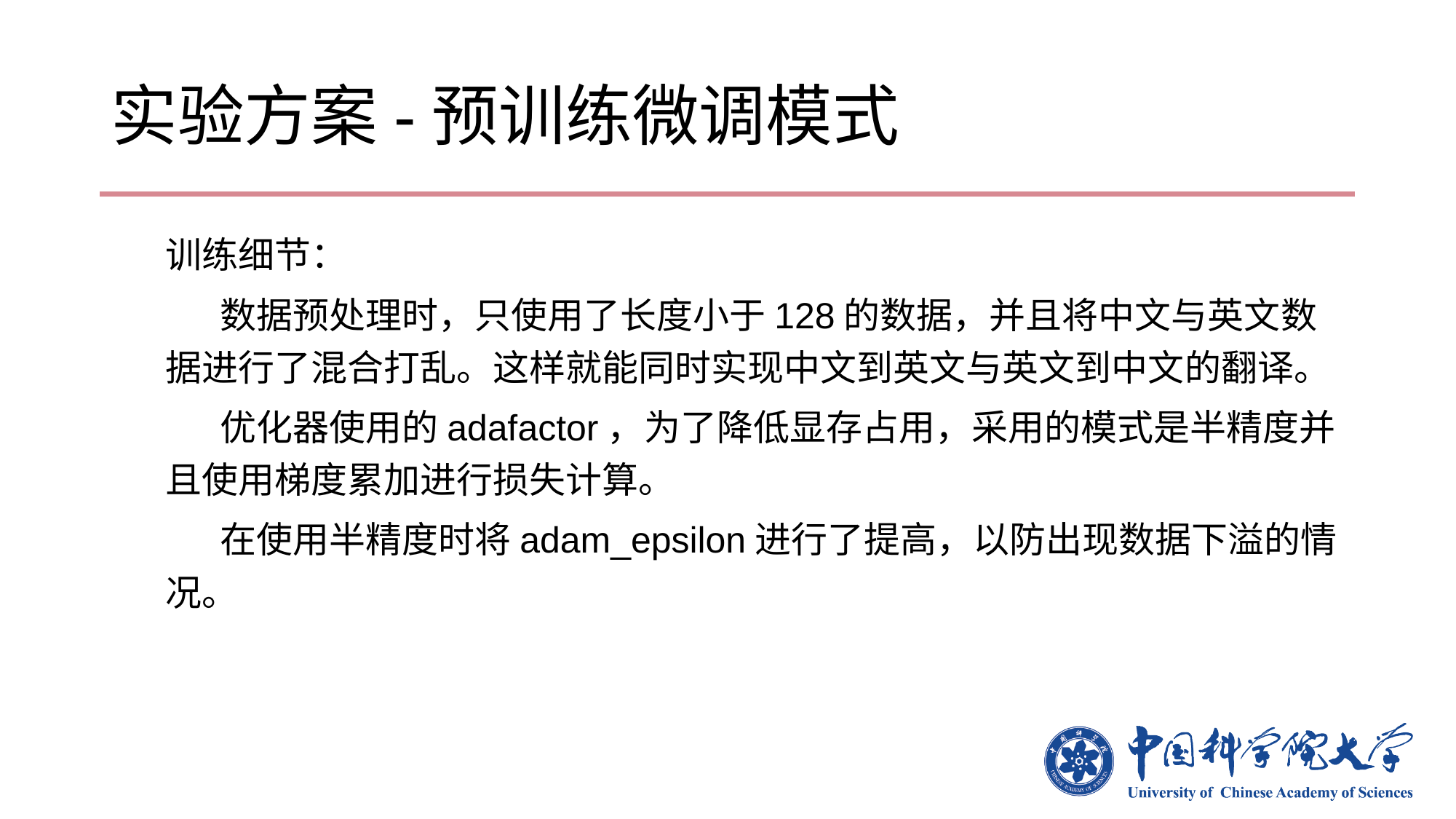

# 实验方案-预训练微调模式
训练细节：
数据预处理时，只使用了长度小于128的数据，并且将中文与英文数据进行了混合打乱。这样就能同时实现中文到英文与英文到中文的翻译。
优化器使用的adafactor，为了降低显存占用，采用的模式是半精度并且使用梯度累加进行损失计算。
在使用半精度时将adam_epsilon进行了提高，以防出现数据下溢的情况。